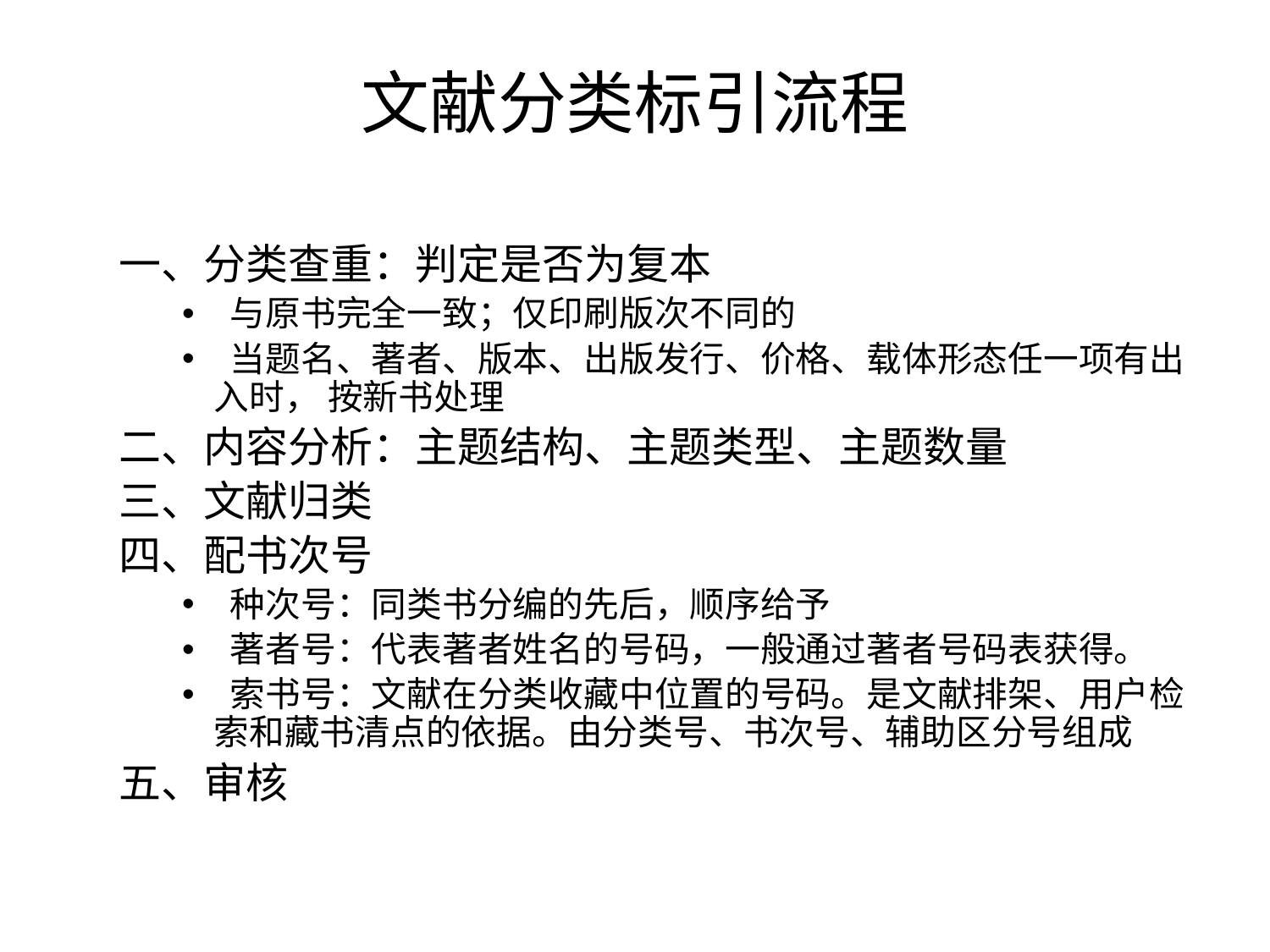

# 文献分类标引流程

一、分类查重：判定是否为复本
 与原书完全一致；仅印刷版次不同的
 当题名、著者、版本、出版发行、价格、载体形态任一项有出入时， 按新书处理
二、内容分析：主题结构、主题类型、主题数量
三、文献归类
四、配书次号
 种次号：同类书分编的先后，顺序给予
 著者号：代表著者姓名的号码，一般通过著者号码表获得。
 索书号：文献在分类收藏中位置的号码。是文献排架、用户检索和藏书清点的依据。由分类号、书次号、辅助区分号组成
五、审核